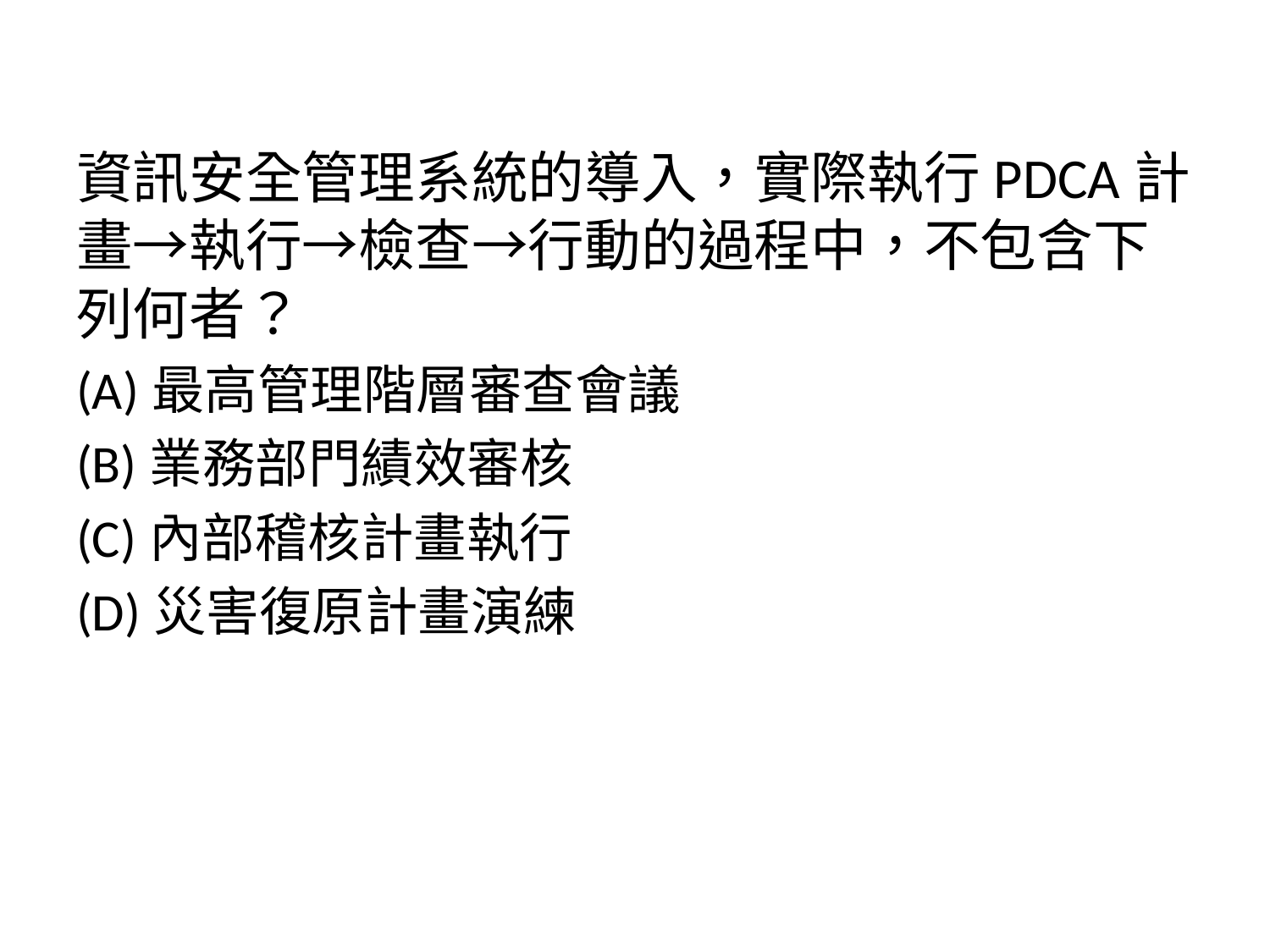

資訊安全管理系統的導入，實際執行PDCA計畫→執行→檢查→行動的過程中，不包含下列何者？
(A)最高管理階層審查會議
(B)業務部門績效審核
(C)內部稽核計畫執行
(D)災害復原計畫演練